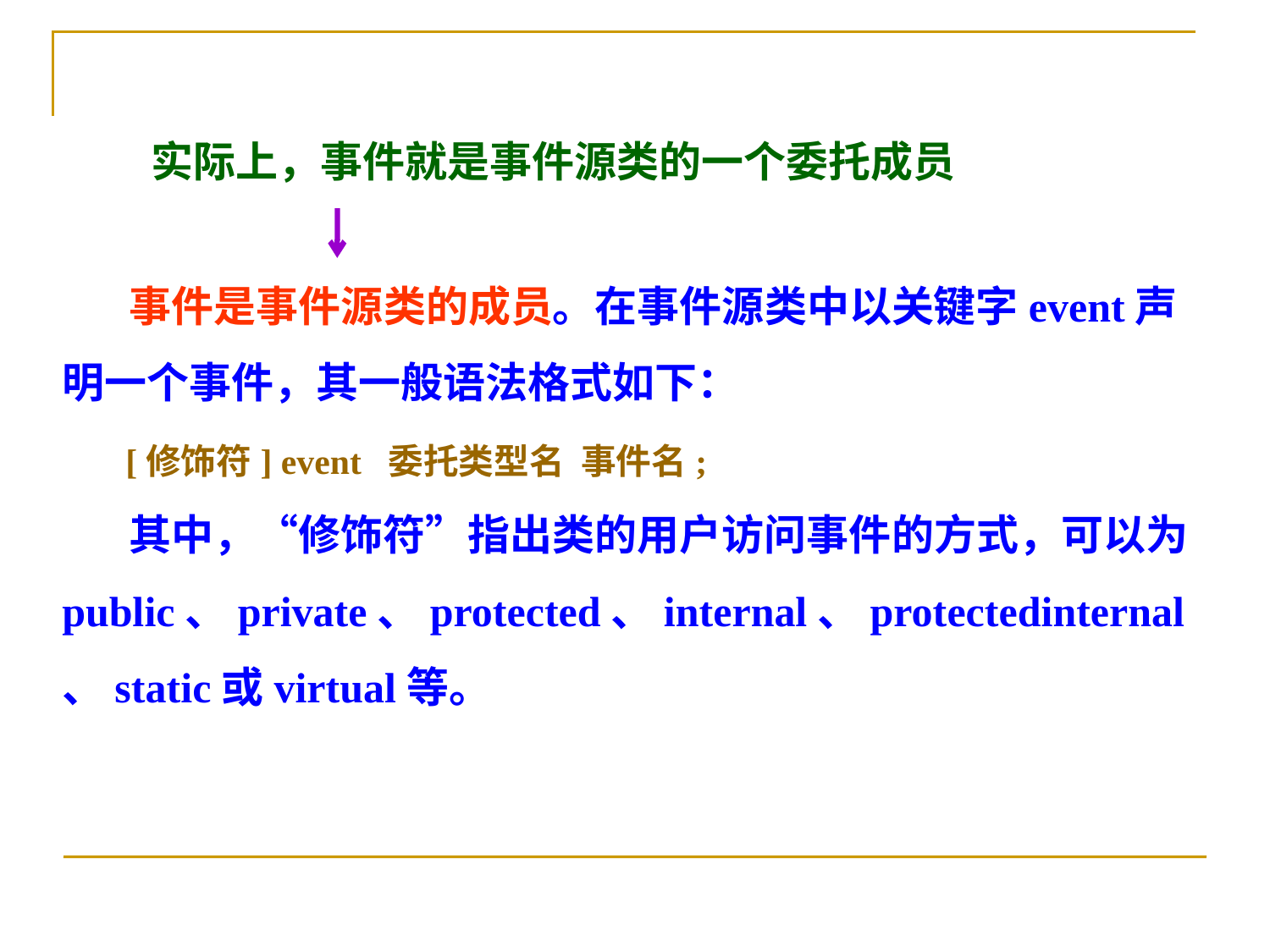

实际上，事件就是事件源类的一个委托成员
      事件是事件源类的成员。在事件源类中以关键字event声明一个事件，其一般语法格式如下：
      [修饰符] event  委托类型名  事件名;
      其中，“修饰符”指出类的用户访问事件的方式，可以为public、private、protected、internal、protectedinternal、static或virtual等。